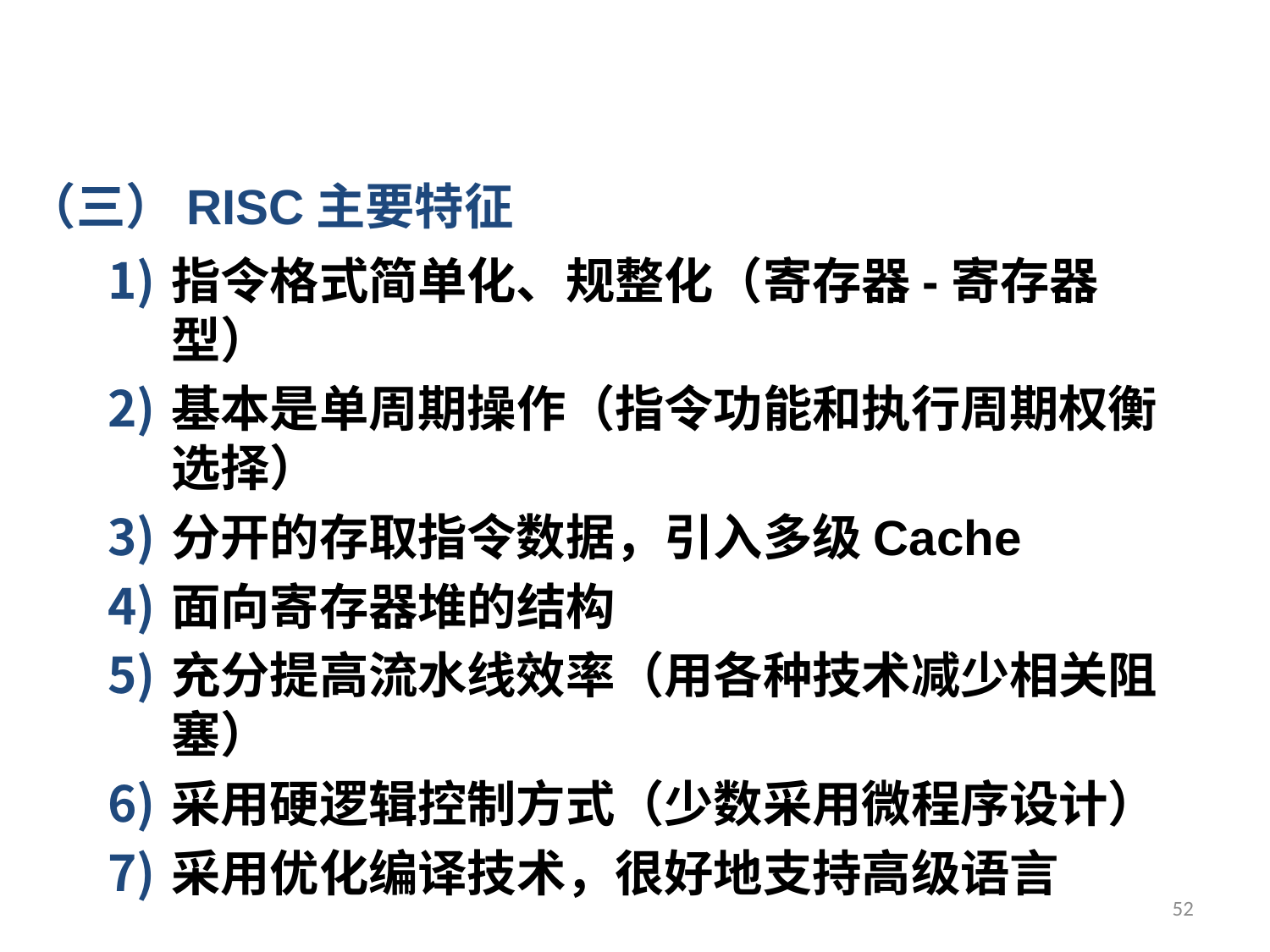

（三）RISC主要特征
指令格式简单化、规整化（寄存器-寄存器型）
基本是单周期操作（指令功能和执行周期权衡选择）
分开的存取指令数据，引入多级Cache
面向寄存器堆的结构
充分提高流水线效率（用各种技术减少相关阻塞）
采用硬逻辑控制方式（少数采用微程序设计）
采用优化编译技术，很好地支持高级语言

52